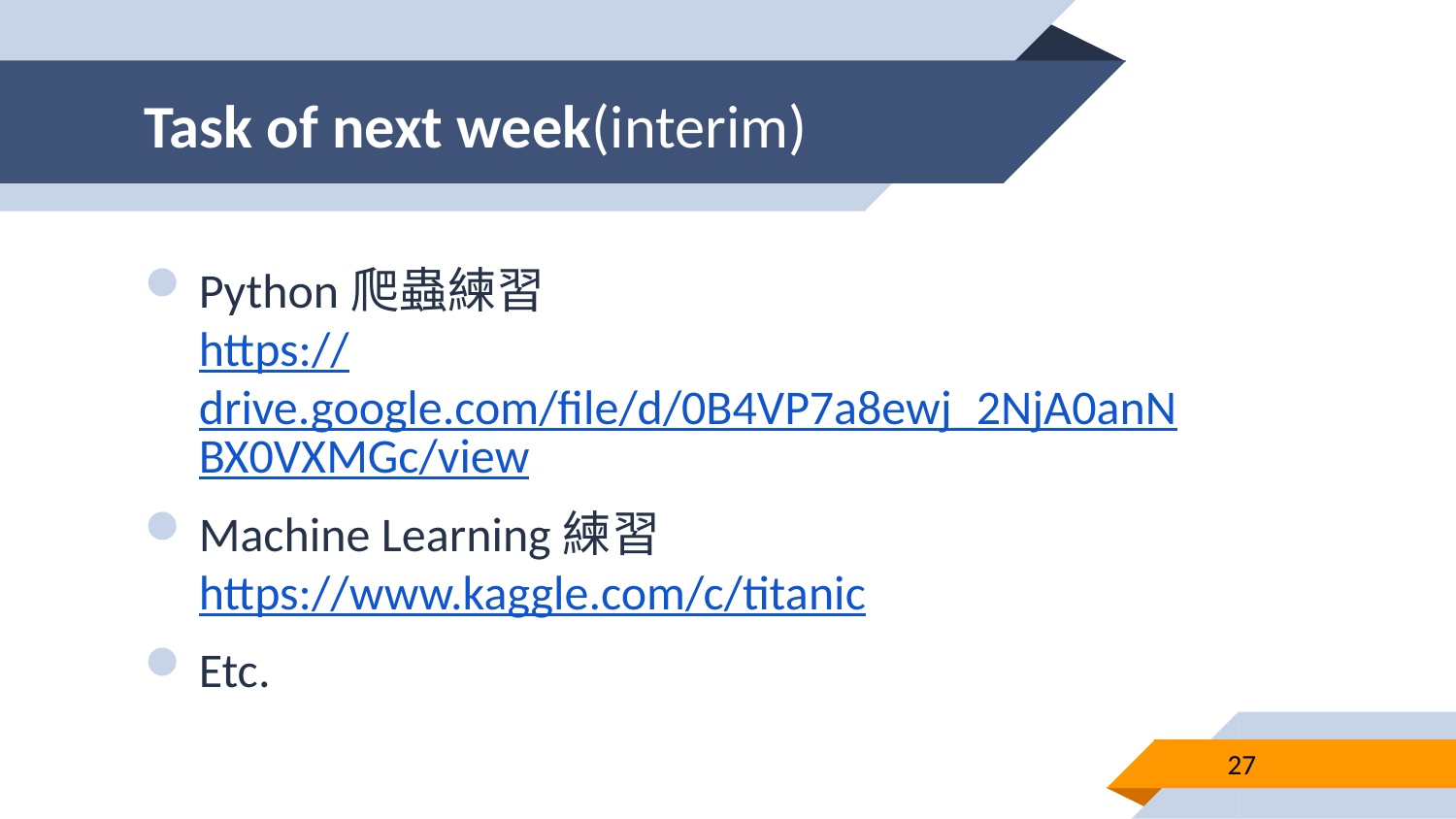

# Task of next week(interim)
Python爬蟲練習
https://drive.google.com/file/d/0B4VP7a8ewj_2NjA0anNBX0VXMGc/view
Machine Learning練習
https://www.kaggle.com/c/titanic
Etc.

27